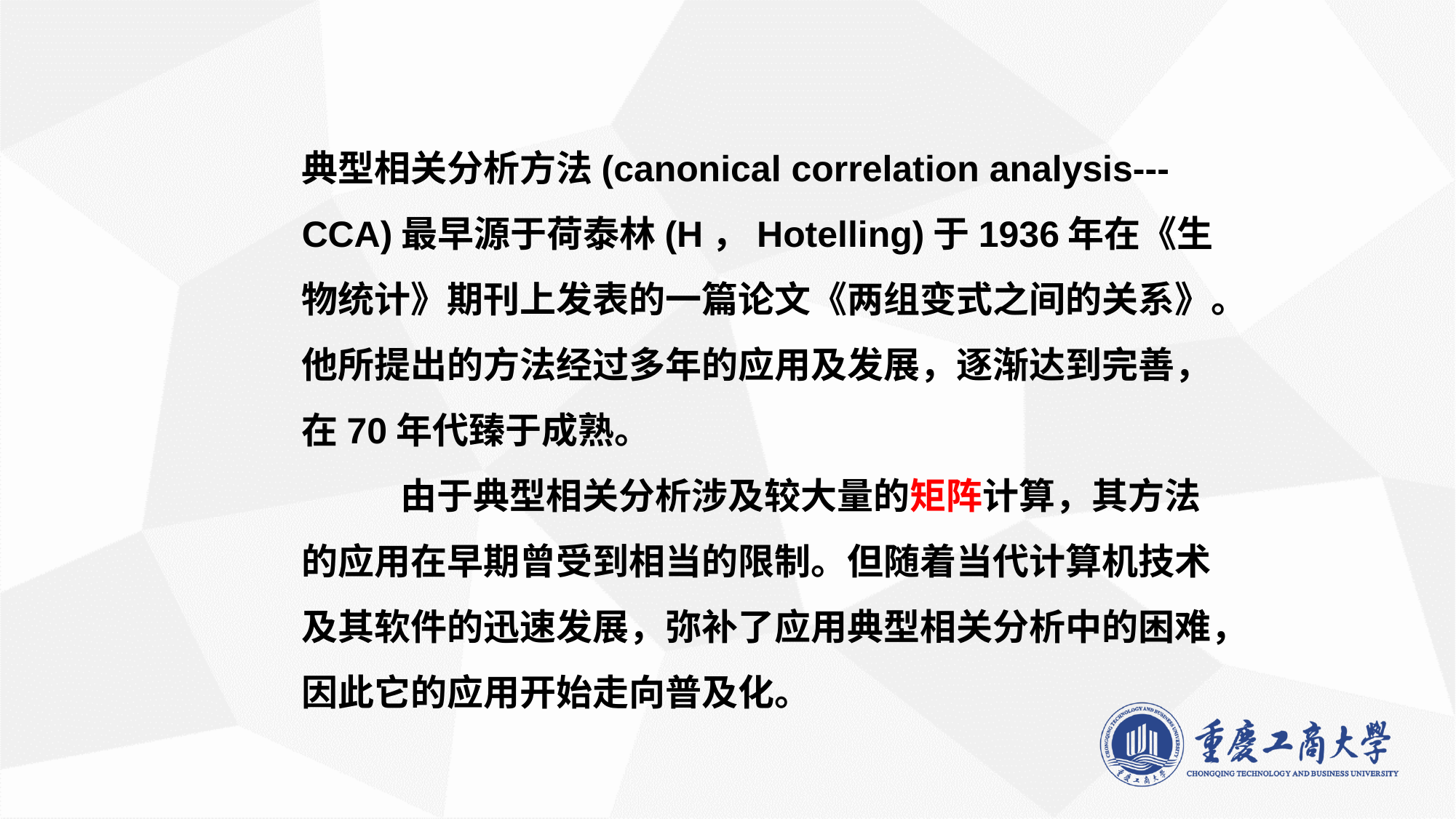

典型相关分析方法(canonical correlation analysis---CCA)最早源于荷泰林(H，Hotelling)于1936年在《生物统计》期刊上发表的一篇论文《两组变式之间的关系》。他所提出的方法经过多年的应用及发展，逐渐达到完善，在70年代臻于成熟。
           由于典型相关分析涉及较大量的矩阵计算，其方法的应用在早期曾受到相当的限制。但随着当代计算机技术及其软件的迅速发展，弥补了应用典型相关分析中的困难，因此它的应用开始走向普及化。